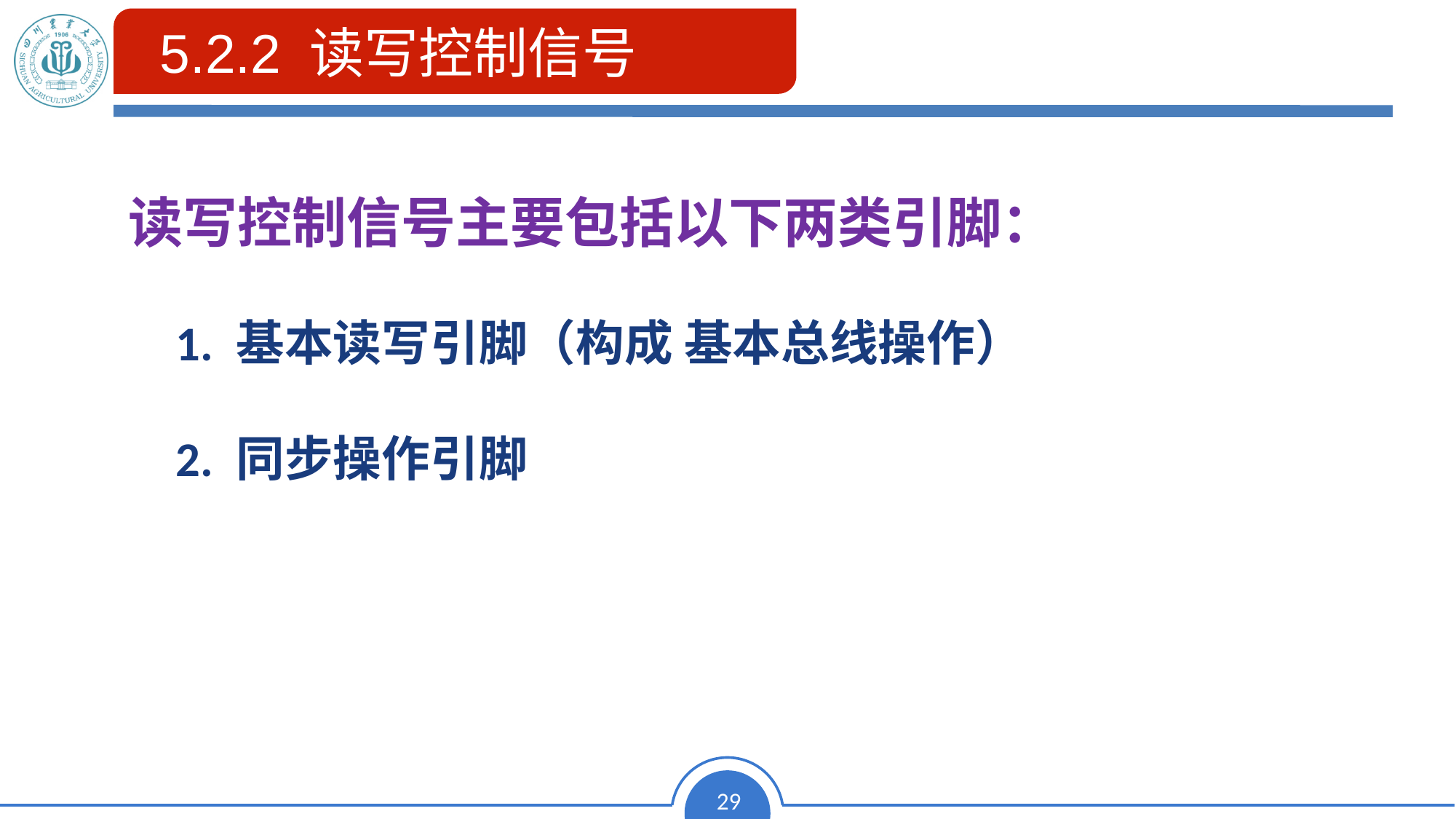

# 5.2.2 读写控制信号
  5.2.2 读写控制信号
读写控制信号主要包括以下两类引脚：
1. 基本读写引脚（构成 基本总线操作）
2. 同步操作引脚